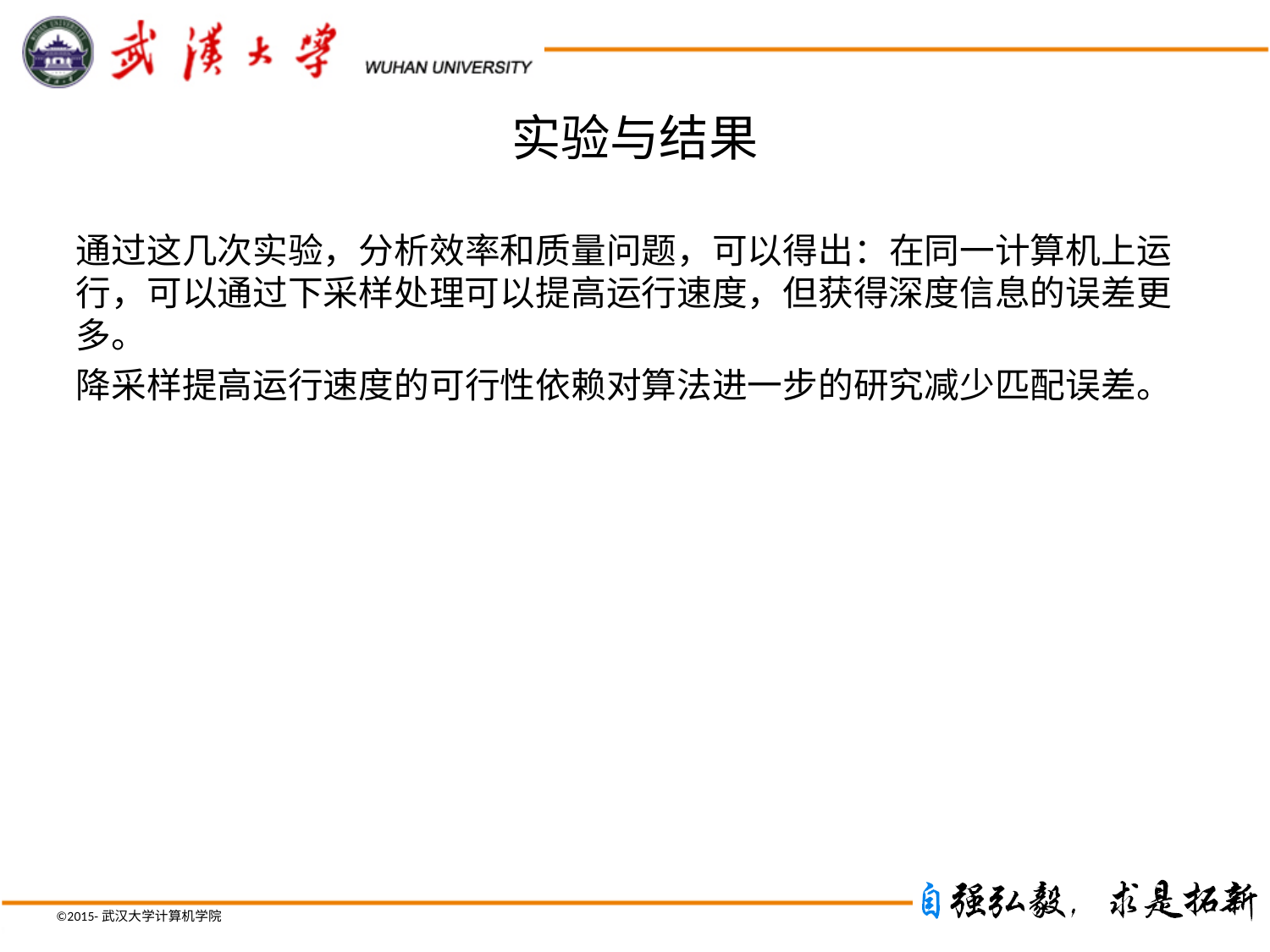

# 实验与结果
通过这几次实验，分析效率和质量问题，可以得出：在同一计算机上运行，可以通过下采样处理可以提高运行速度，但获得深度信息的误差更多。
降采样提高运行速度的可行性依赖对算法进一步的研究减少匹配误差。